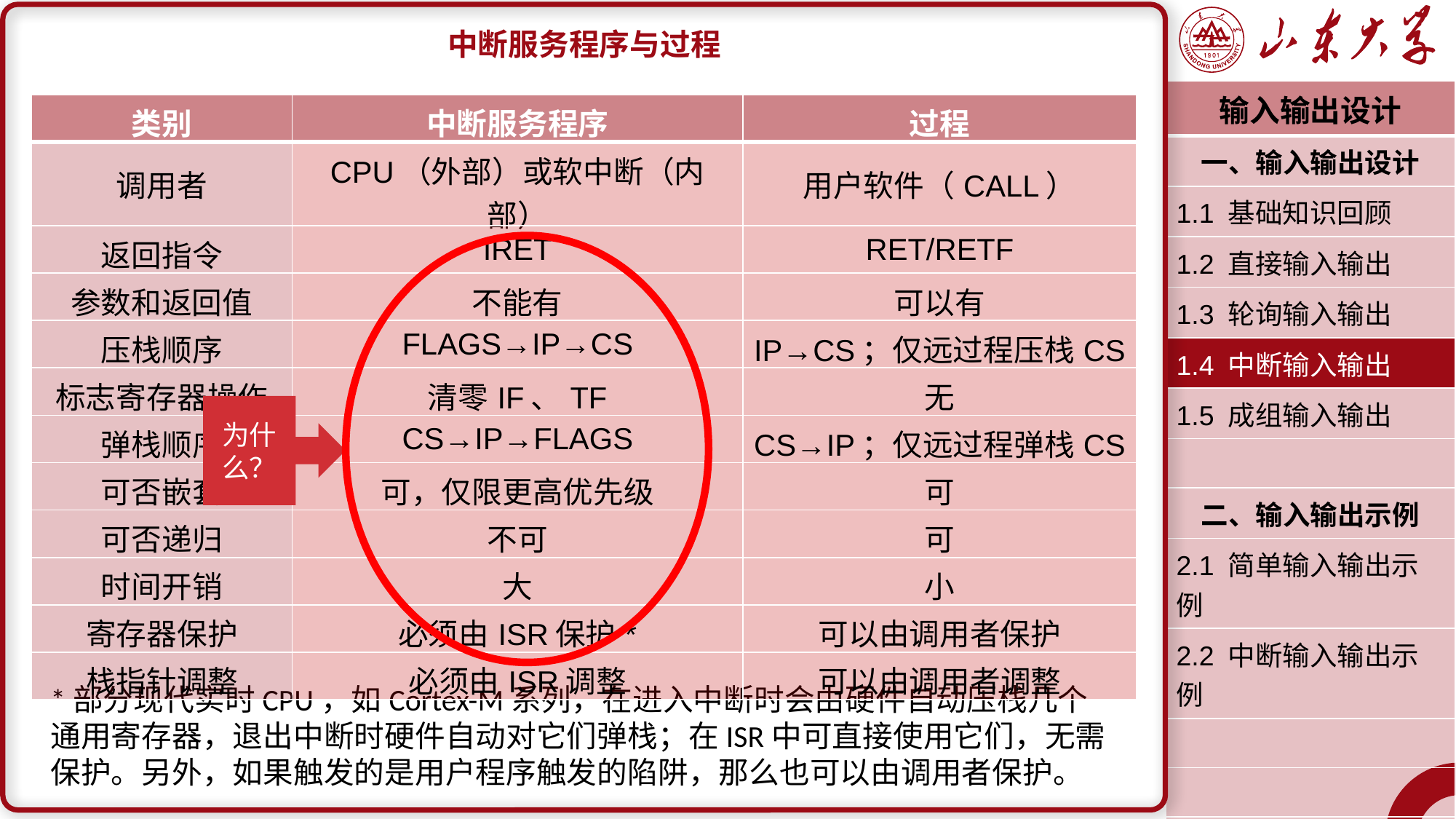

中断服务程序与过程

*部分现代实时CPU，如Cortex-M系列，在进入中断时会由硬件自动压栈几个通用寄存器，退出中断时硬件自动对它们弹栈；在ISR中可直接使用它们，无需保护。另外，如果触发的是用户程序触发的陷阱，那么也可以由调用者保护。
| 输入输出设计 |
| --- |
| 一、输入输出设计 |
| 1.1 基础知识回顾 |
| 1.2 直接输入输出 |
| 1.3 轮询输入输出 |
| 1.4 中断输入输出 |
| 1.5 成组输入输出 |
|  |
| 二、输入输出示例 |
| 2.1 简单输入输出示例 |
| 2.2 中断输入输出示例 |
|  |
|  |
|  |
| 潘润宇 2022.10 |
| 类别 | 中断服务程序 | 过程 |
| --- | --- | --- |
| 调用者 | CPU（外部）或软中断（内部） | 用户软件（CALL） |
| 返回指令 | IRET | RET/RETF |
| 参数和返回值 | 不能有 | 可以有 |
| 压栈顺序 | FLAGS→IP→CS | IP→CS；仅远过程压栈CS |
| 标志寄存器操作 | 清零IF、TF | 无 |
| 弹栈顺序 | CS→IP→FLAGS | CS→IP；仅远过程弹栈CS |
| 可否嵌套 | 可，仅限更高优先级 | 可 |
| 可否递归 | 不可 | 可 |
| 时间开销 | 大 | 小 |
| 寄存器保护 | 必须由ISR保护\* | 可以由调用者保护 |
| 栈指针调整 | 必须由ISR调整 | 可以由调用者调整 |

为什么？